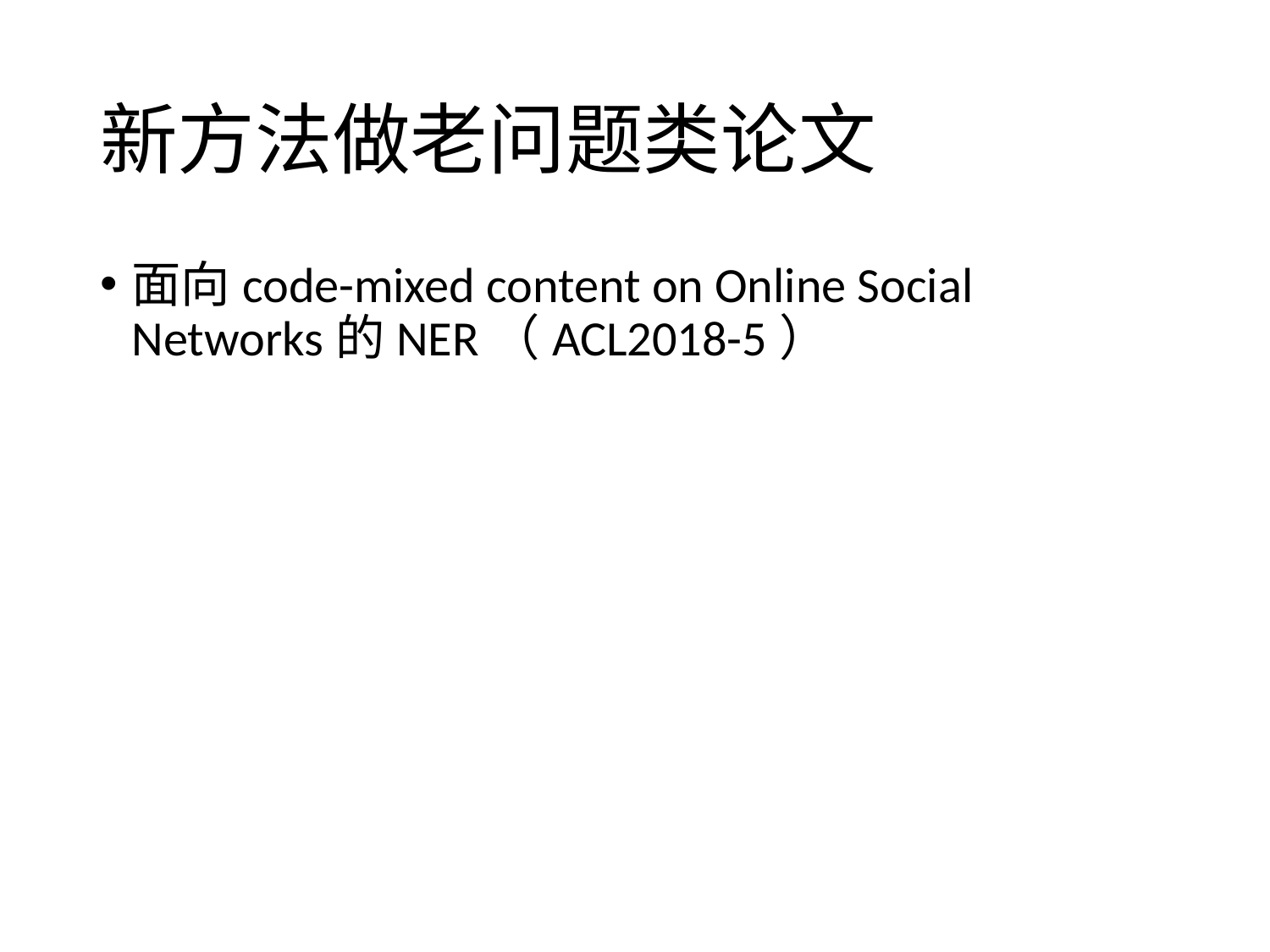

# 新方法做老问题类论文
面向code-mixed content on Online Social Networks的NER（ACL2018-5）